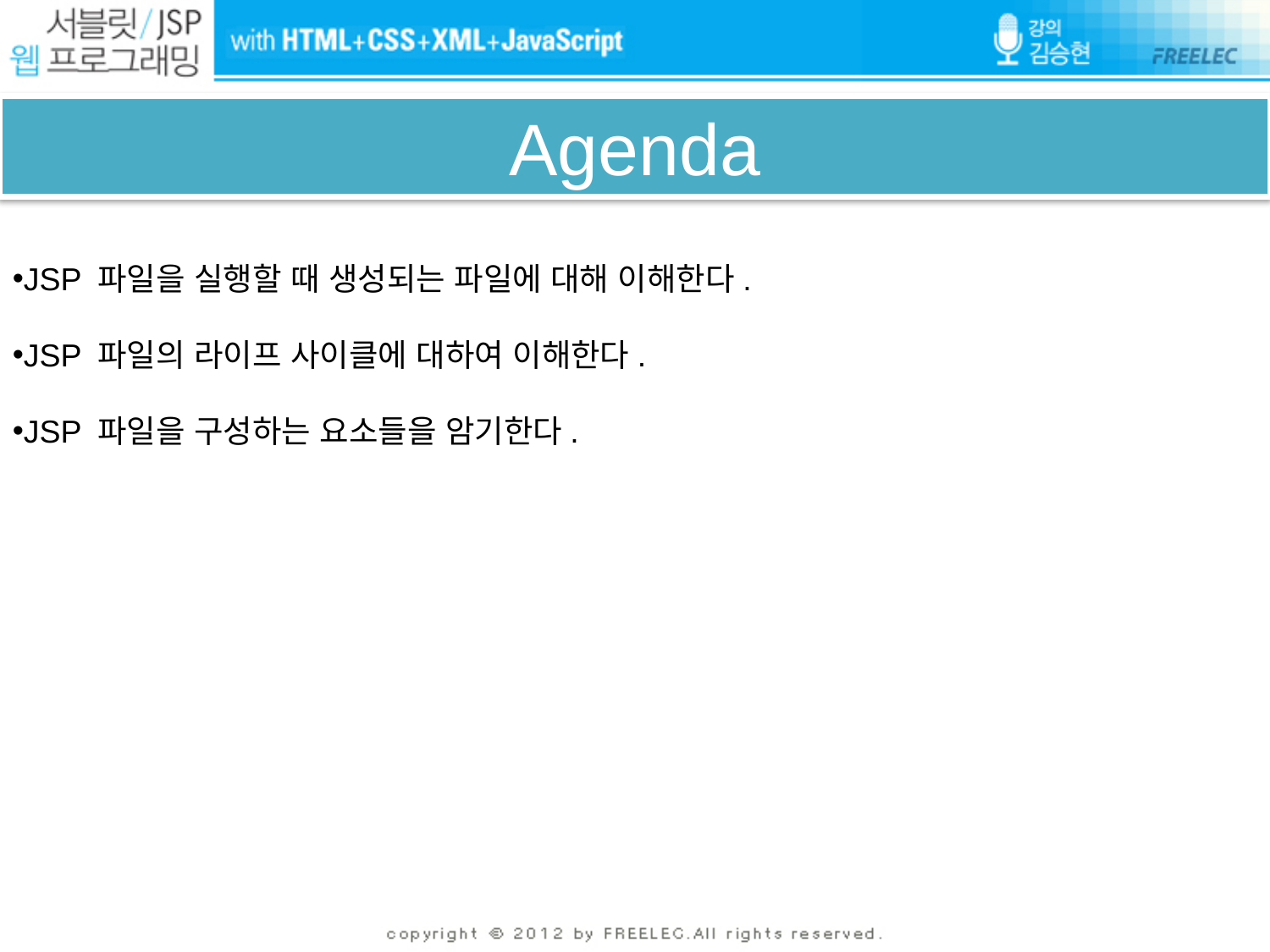

# Agenda
JSP 파일을 실행할 때 생성되는 파일에 대해 이해한다.

JSP 파일의 라이프 사이클에 대하여 이해한다.

JSP 파일을 구성하는 요소들을 암기한다.